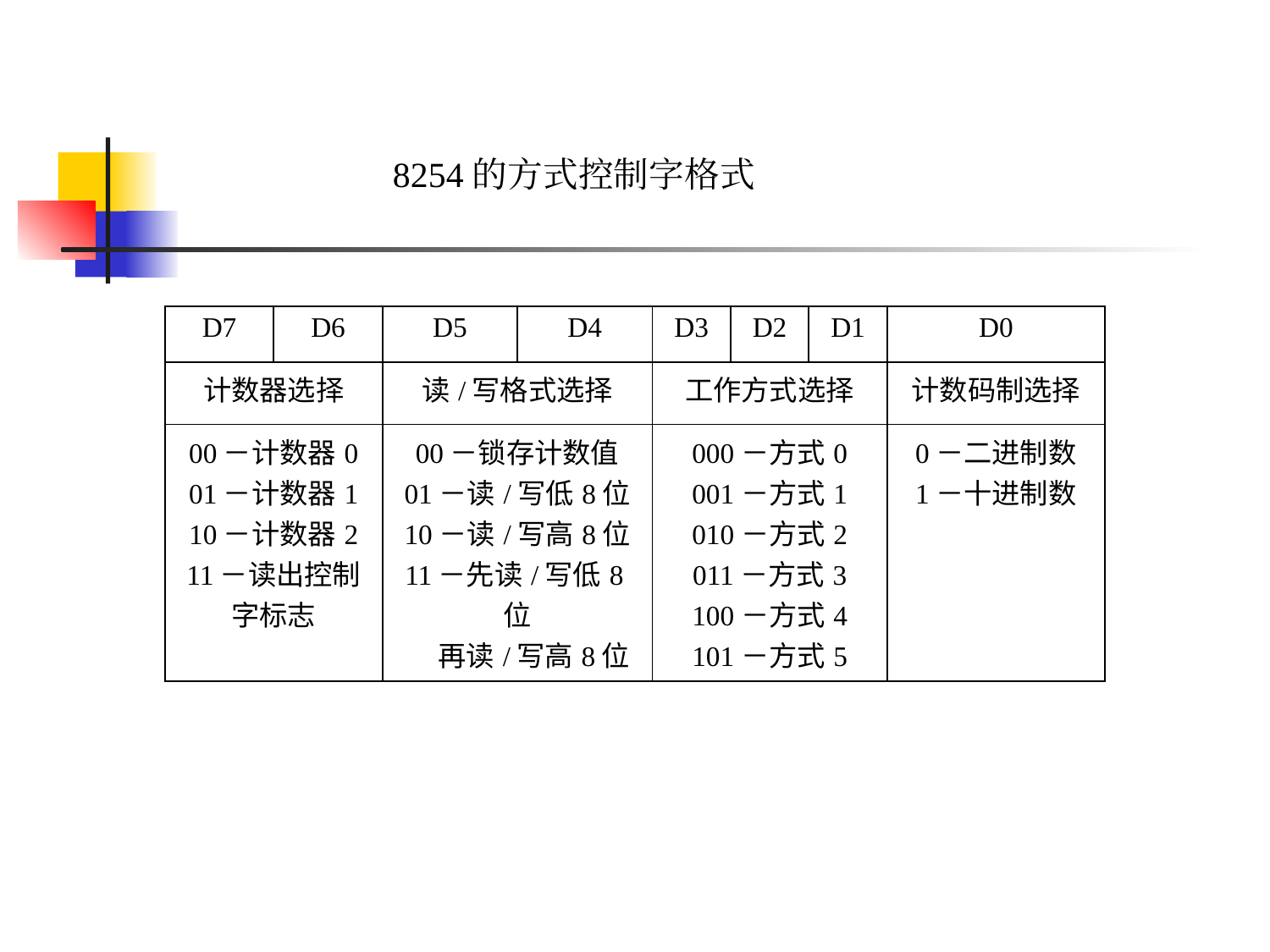

8254的方式控制字格式
| D7 | D6 | D5 | D4 | D3 | D2 | D1 | D0 |
| --- | --- | --- | --- | --- | --- | --- | --- |
| 计数器选择 |  | 读/写格式选择 |  | 工作方式选择 |  |  | 计数码制选择 |
| 00－计数器0 01－计数器1 10－计数器2 11－读出控制 字标志 |  | 00－锁存计数值 01－读/写低8位 10－读/写高8位 11－先读/写低8位 再读/写高8位 |  | 000－方式0 001－方式1 010－方式2 011－方式3 100－方式4 101－方式5 |  |  | 0－二进制数 1－十进制数 |